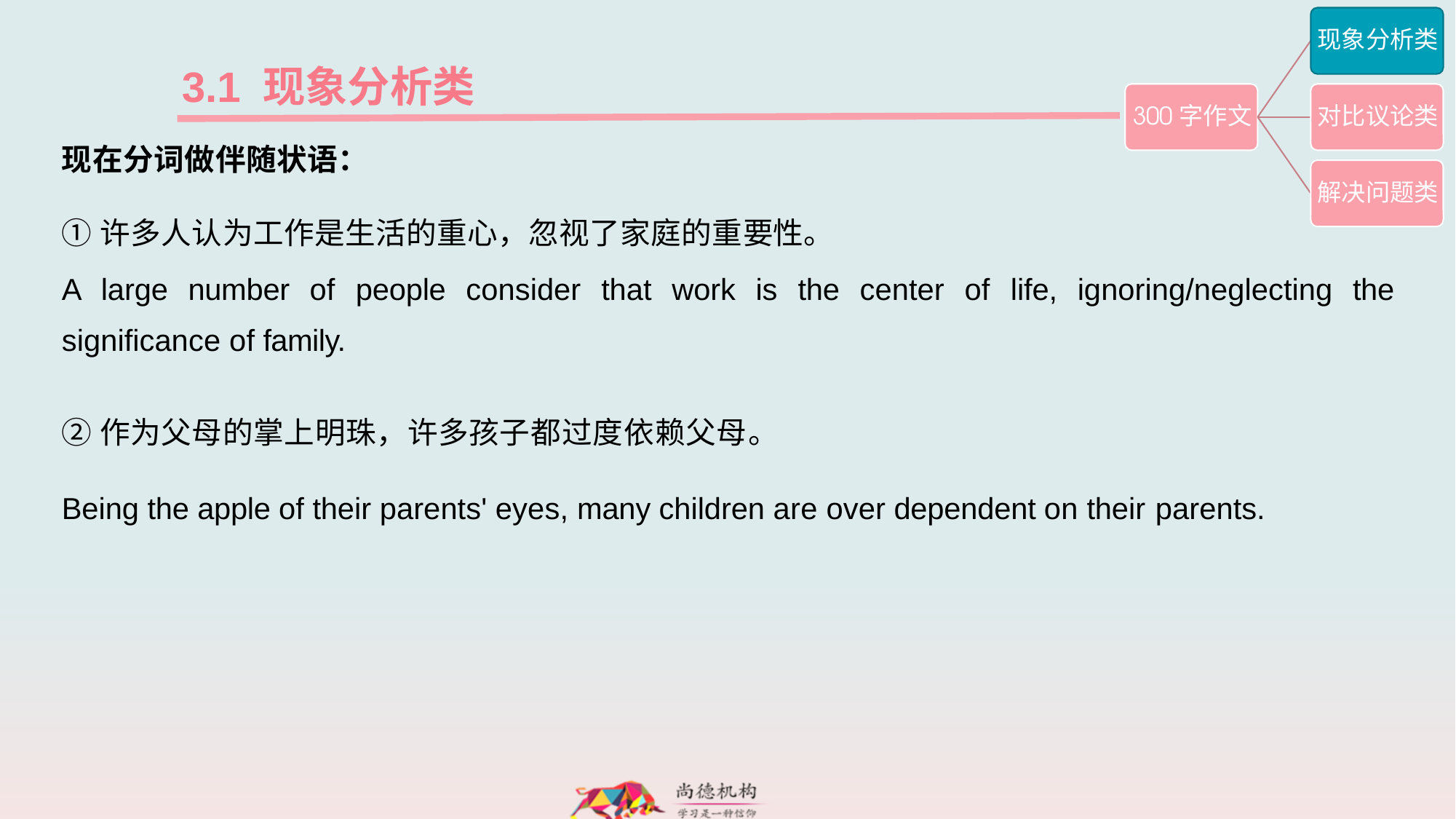

300字作文

现象分析类

对比议论类

解决问题类
3.1 现象分析类
现在分词做伴随状语：

①许多人认为工作是生活的重心，忽视了家庭的重要性。
A large number of people consider that work is the center of life, ignoring/neglecting the significance of family.

②作为父母的掌上明珠，许多孩子都过度依赖父母。
Being the apple of their parents' eyes, many children are over dependent on their parents.